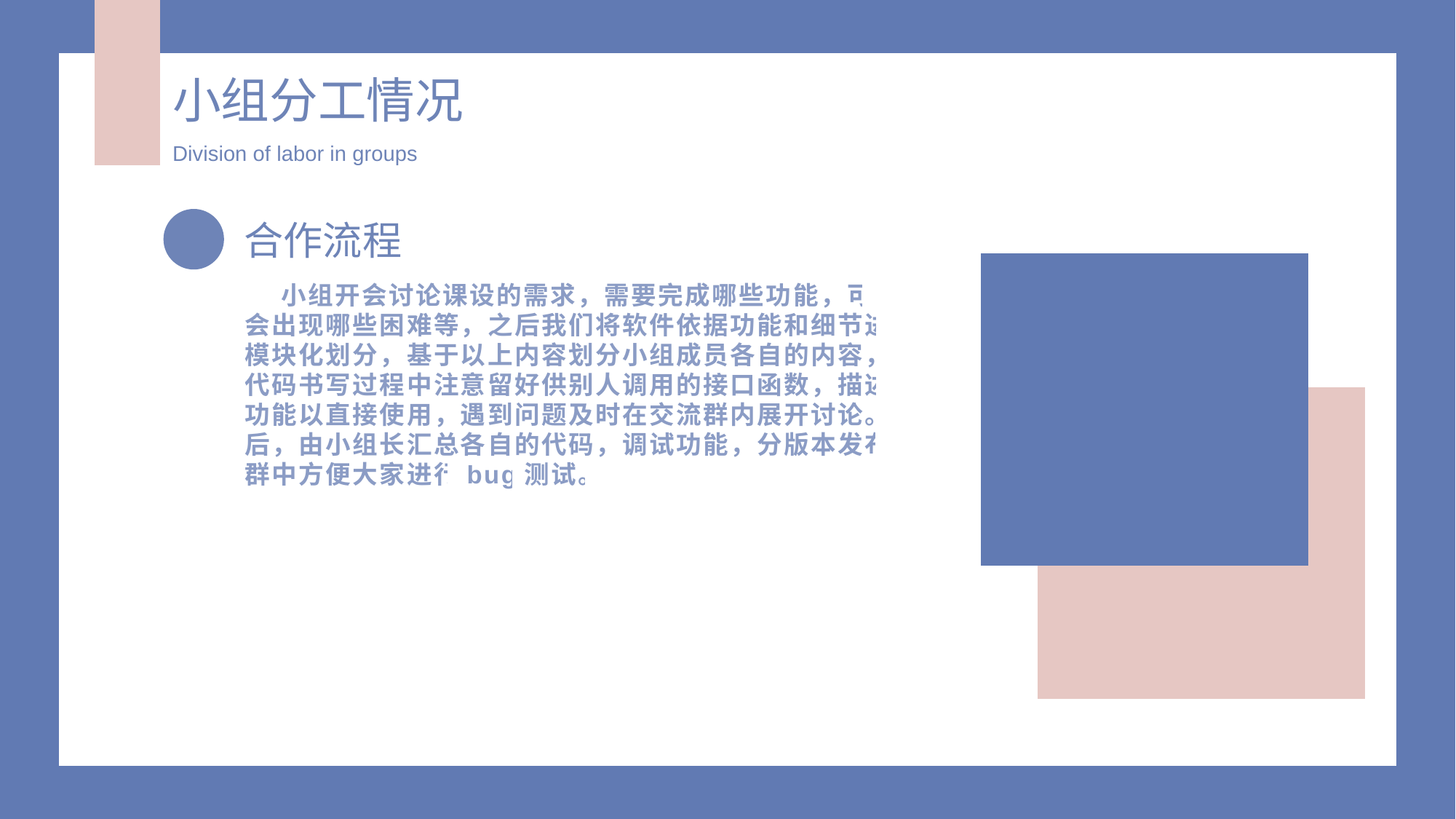

小组分工情况
Division of labor in groups

合作流程

    小组开会讨论课设的需求，需要完成哪些功能，可能会出现哪些困难等，之后我们将软件依据功能和细节进行模块化划分，基于以上内容划分小组成员各自的内容，在代码书写过程中注意留好供别人调用的接口函数，描述好功能以直接使用，遇到问题及时在交流群内展开讨论。最后，由小组长汇总各自的代码，调试功能，分版本发布在群中方便大家进行bug测试。